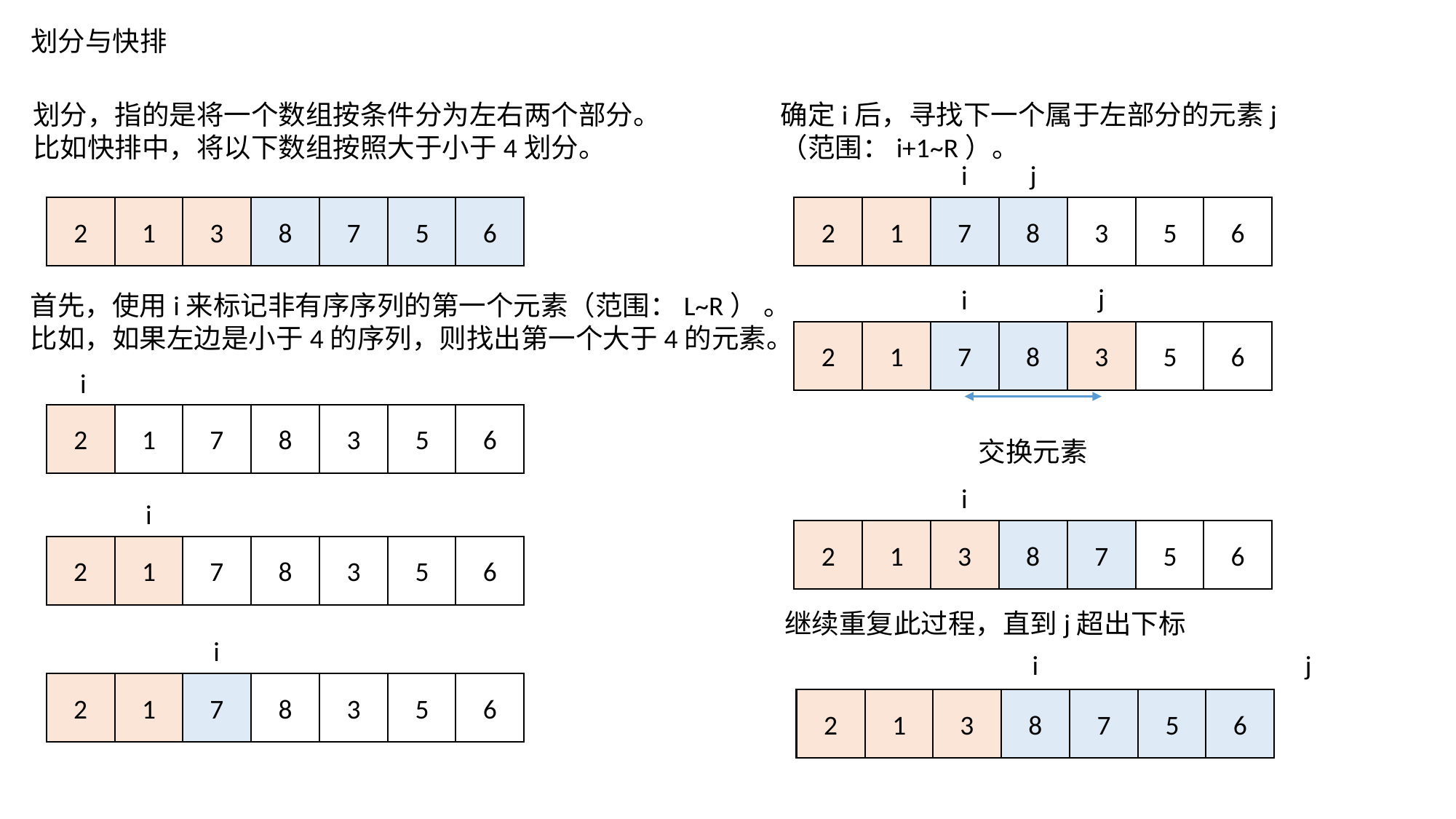

划分与快排
划分，指的是将一个数组按条件分为左右两个部分。
比如快排中，将以下数组按照大于小于4划分。
确定i后，寻找下一个属于左部分的元素j
（范围：i+1~R）。
i
j
5
5
1
8
3
6
1
8
7
6
2
7
2
3
j
i
首先，使用i来标记非有序序列的第一个元素（范围：L~R） 。
比如，如果左边是小于4的序列，则找出第一个大于4的元素。
5
1
8
3
6
2
7
i
5
1
8
3
6
2
7
交换元素
i
i
5
1
8
7
6
2
3
5
1
8
3
6
2
7
继续重复此过程，直到j超出下标
i
i
j
5
1
8
3
6
2
7
5
1
8
7
6
2
3